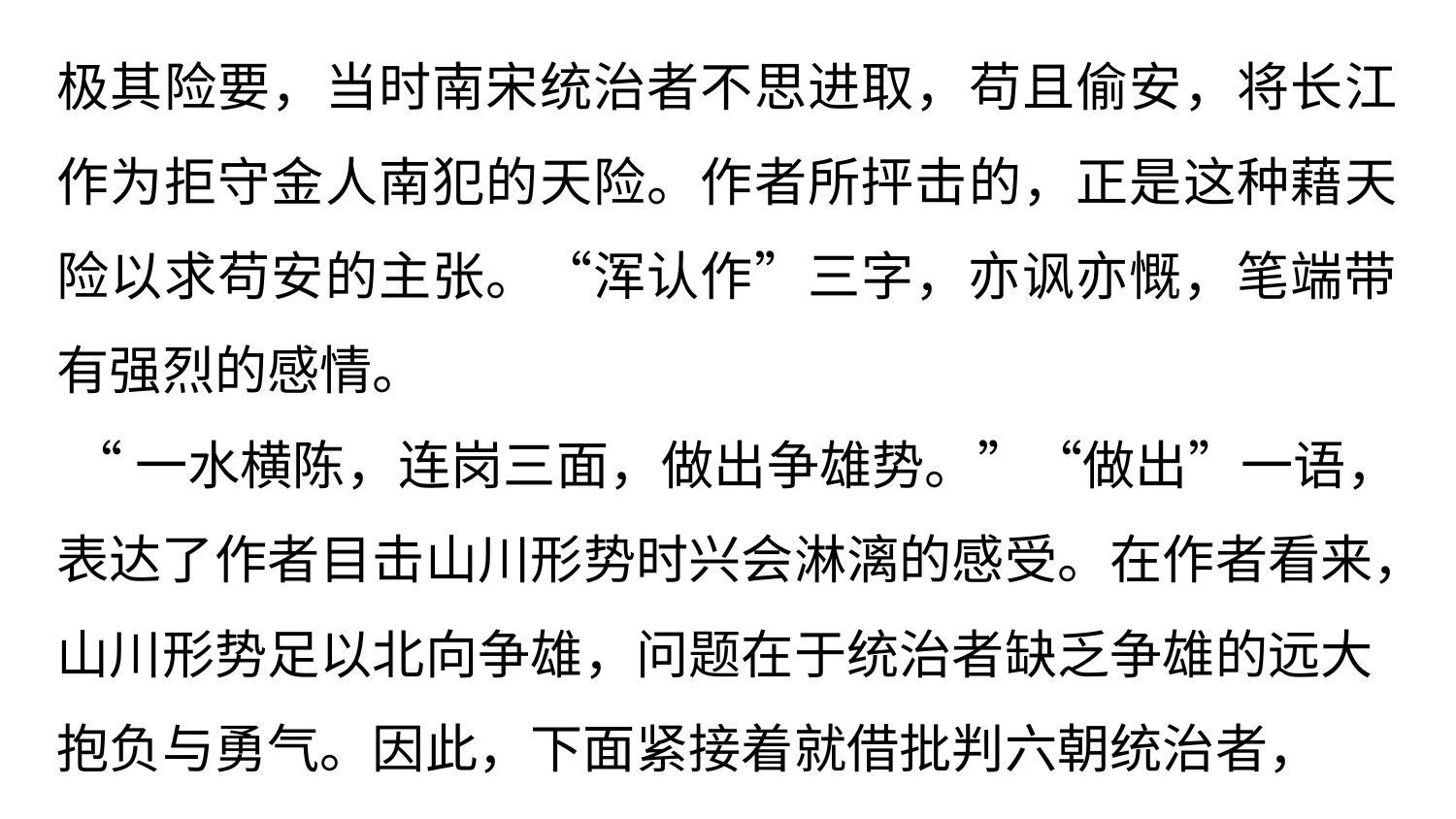

极其险要，当时南宋统治者不思进取，苟且偷安，将长江作为拒守金人南犯的天险。作者所抨击的，正是这种藉天险以求苟安的主张。“浑认作”三字，亦讽亦慨，笔端带有强烈的感情。
 “一水横陈，连岗三面，做出争雄势。”“做出”一语，表达了作者目击山川形势时兴会淋漓的感受。在作者看来，山川形势足以北向争雄，问题在于统治者缺乏争雄的远大抱负与勇气。因此，下面紧接着就借批判六朝统治者，